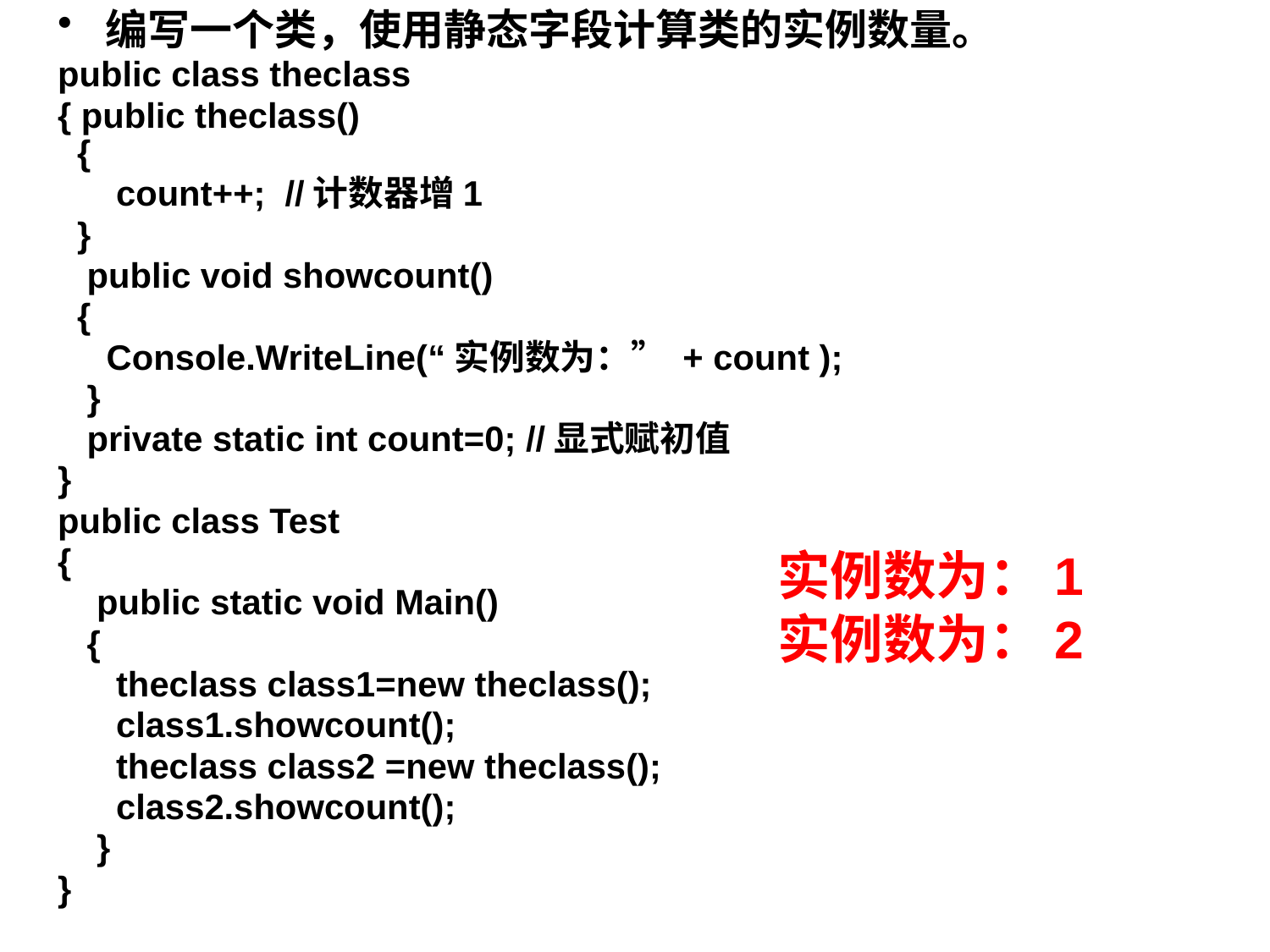

编写一个类，使用静态字段计算类的实例数量。
public class theclass
{ public theclass()
  {
      count++;  //计数器增1
  }
   public void showcount()
  {
     Console.WriteLine(“实例数为：” + count );
   }
   private static int count=0; //显式赋初值
}
public class Test
{
    public static void Main()
   {
      theclass class1=new theclass();
      class1.showcount();
      theclass class2 =new theclass();
      class2.showcount();
    }
}
实例数为：1
实例数为：2